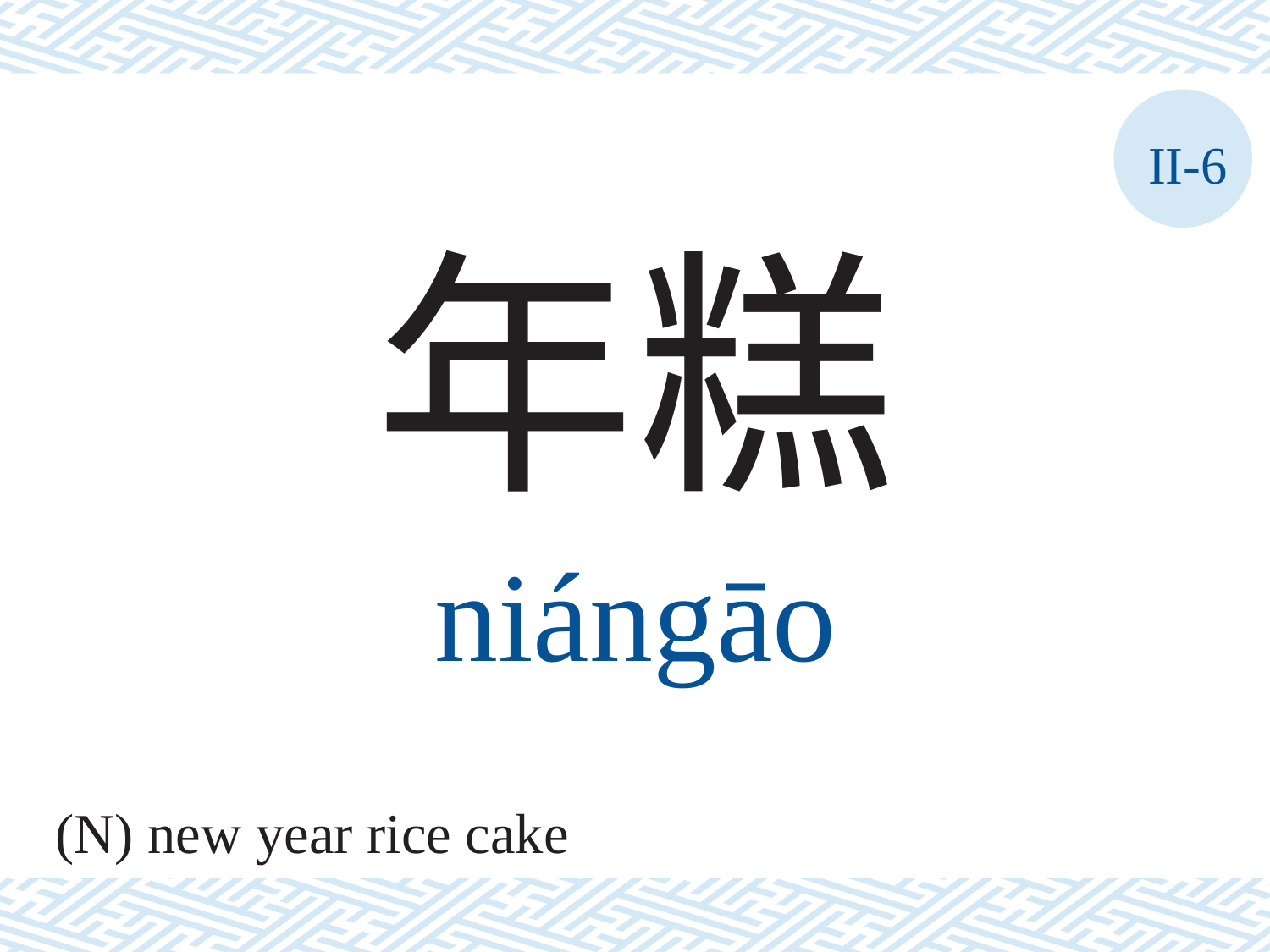

II-6
年糕
niángāo
(N) new year rice cake